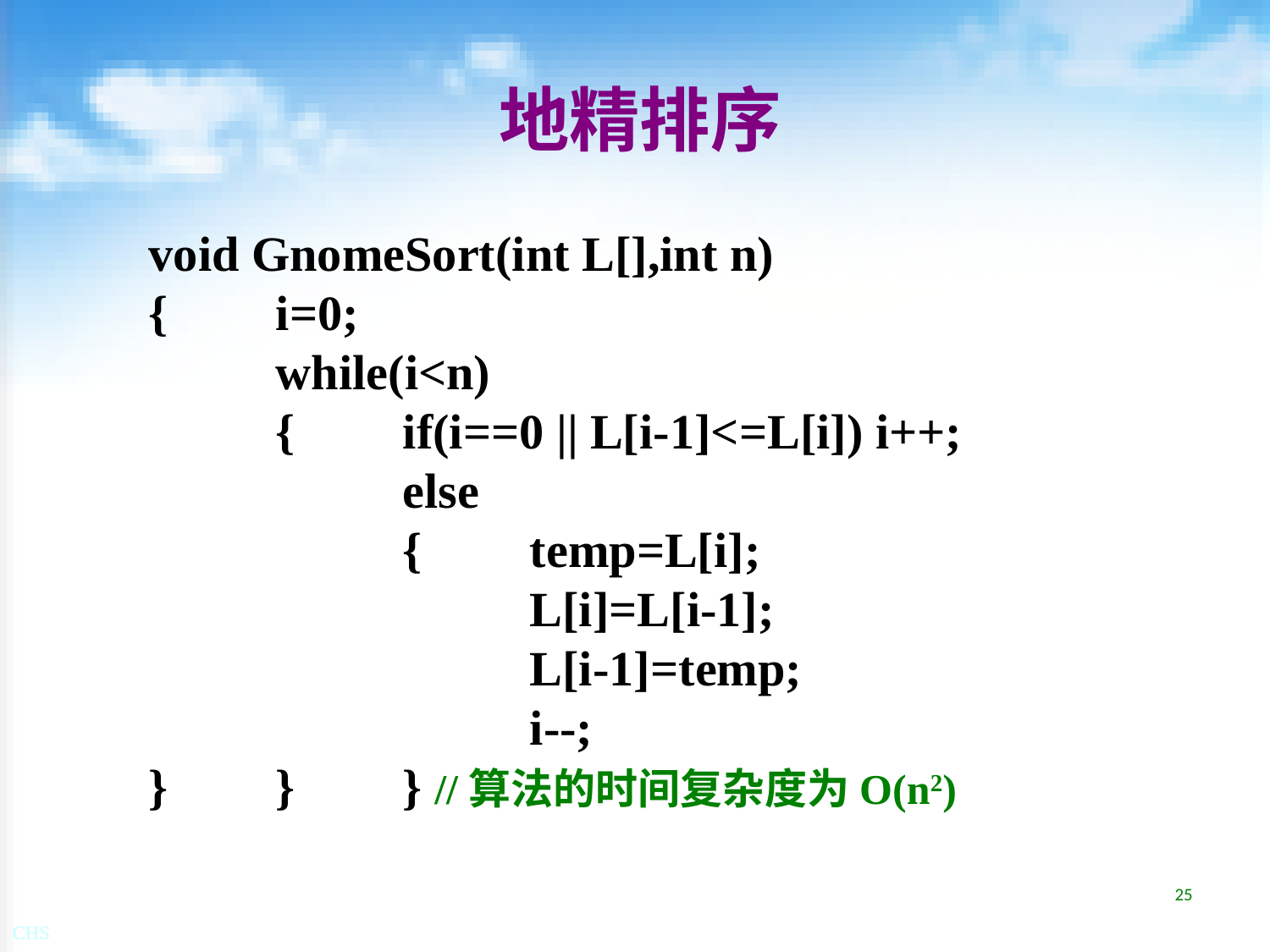

# 地精排序
void GnomeSort(int L[],int n)
{	i=0;
	while(i<n)
	{	if(i==0 || L[i-1]<=L[i]) i++;
		else
		{	temp=L[i];
			L[i]=L[i-1];
			L[i-1]=temp;
			i--;
}	}	} //算法的时间复杂度为O(n2)
25